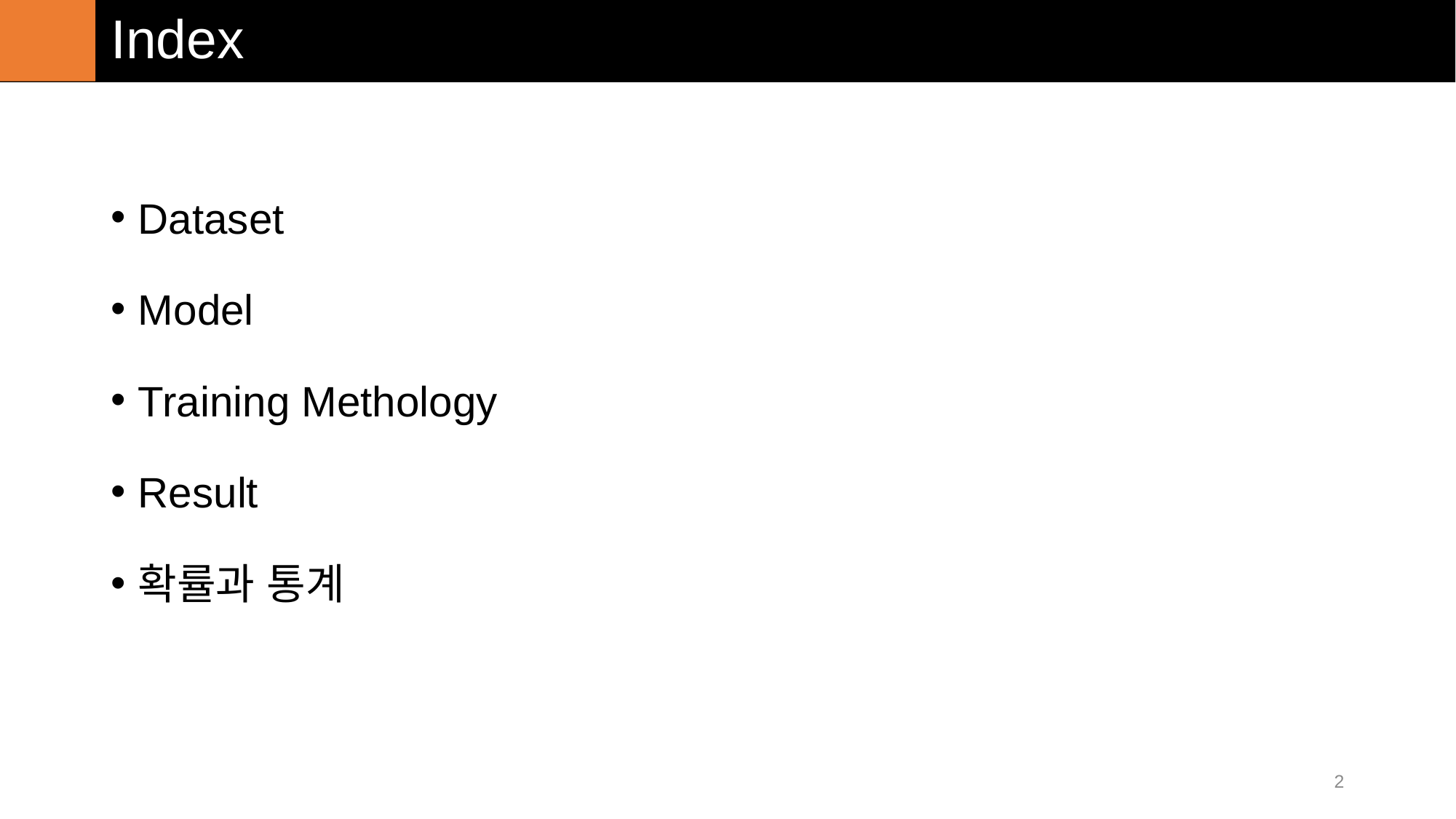

# Index
Dataset
Model
Training Methology
Result
확률과 통계
2